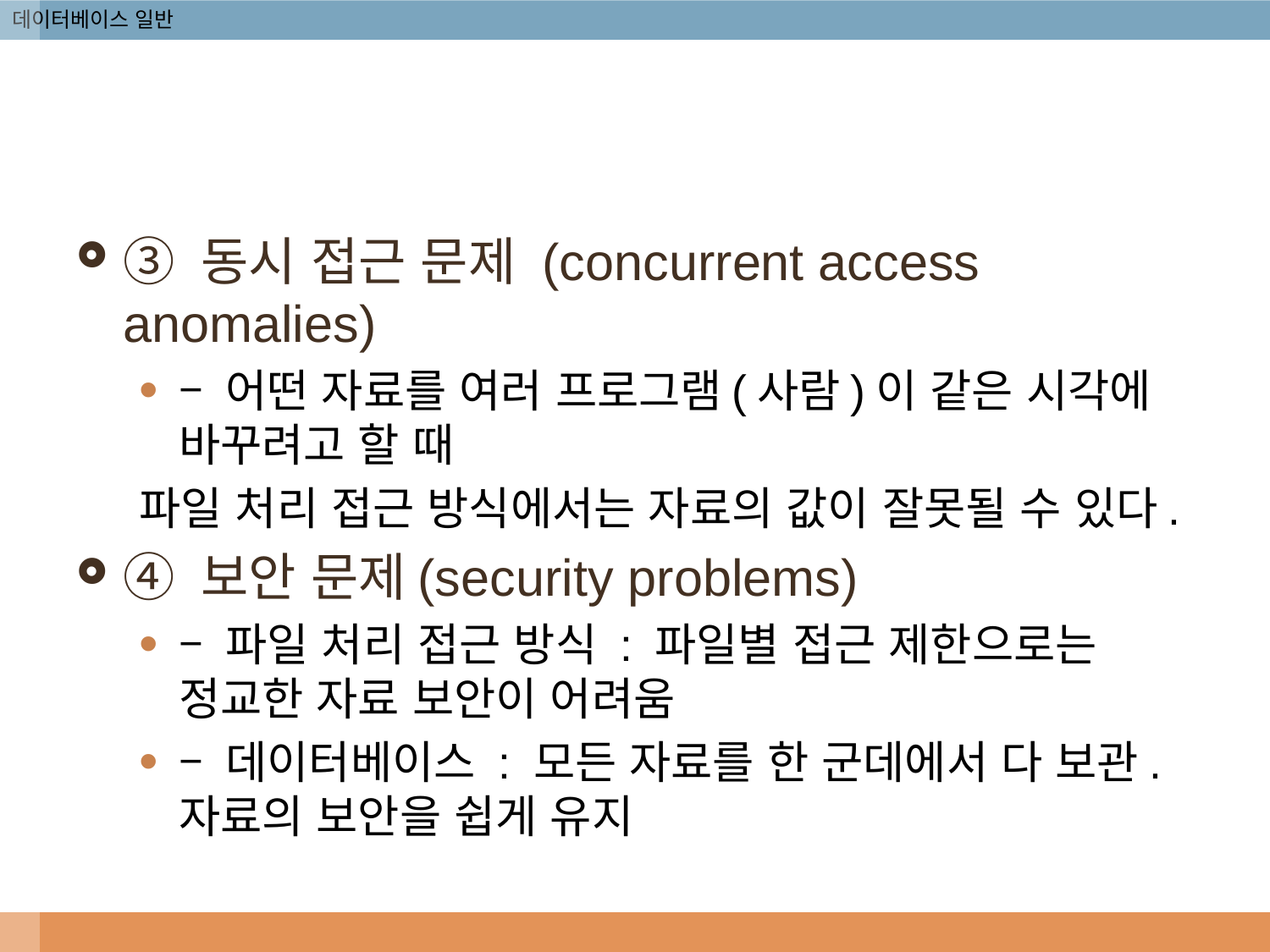

#
③ 동시 접근 문제 (concurrent access anomalies)
– 어떤 자료를 여러 프로그램(사람)이 같은 시각에 바꾸려고 할 때
파일 처리 접근 방식에서는 자료의 값이 잘못될 수 있다.
④ 보안 문제(security problems)
– 파일 처리 접근 방식 : 파일별 접근 제한으로는 정교한 자료 보안이 어려움
– 데이터베이스 : 모든 자료를 한 군데에서 다 보관. 자료의 보안을 쉽게 유지